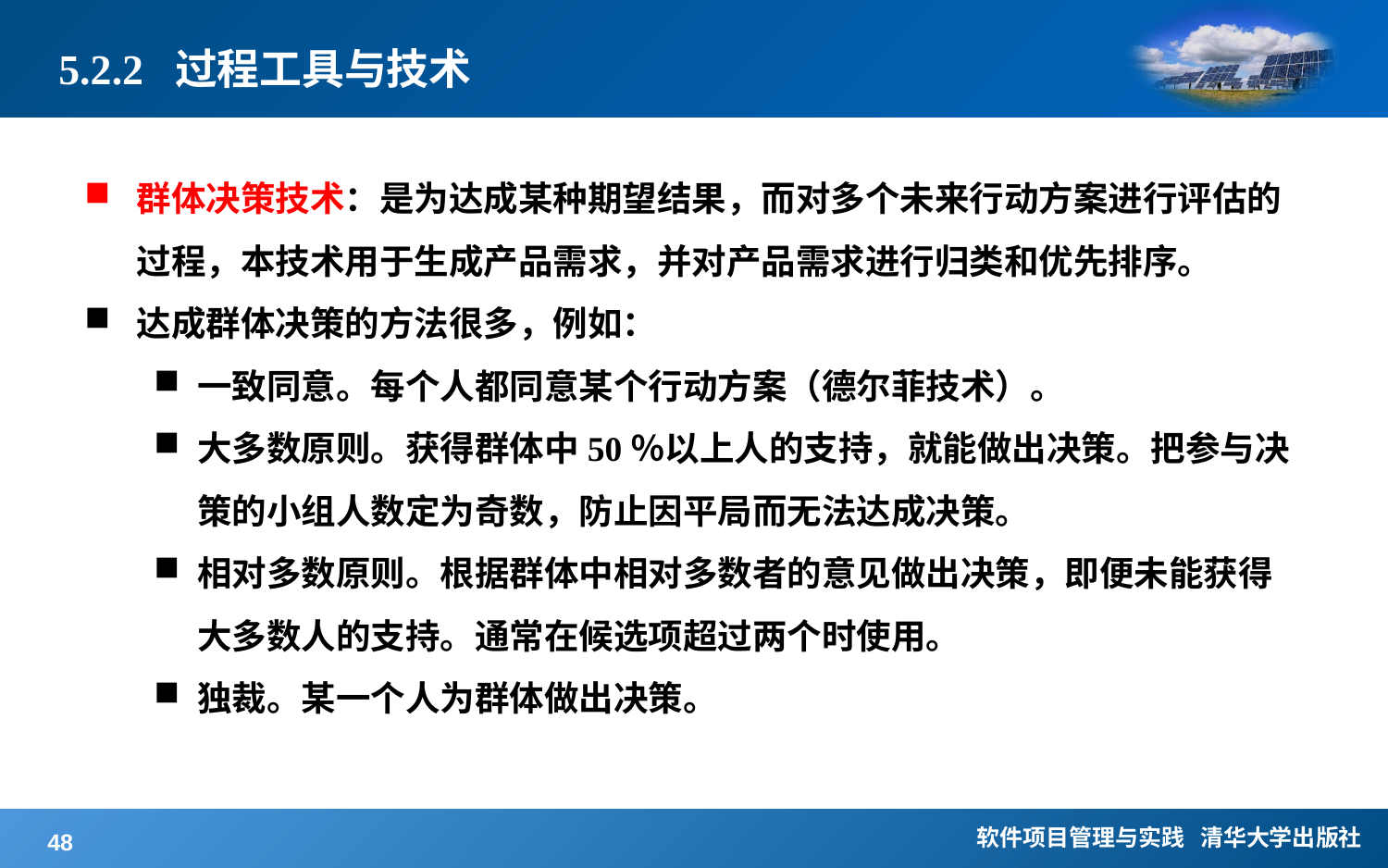

# 5.2.2  过程工具与技术
群体决策技术：是为达成某种期望结果，而对多个未来行动方案进行评估的过程，本技术用于生成产品需求，并对产品需求进行归类和优先排序。
达成群体决策的方法很多，例如：
一致同意。每个人都同意某个行动方案（德尔菲技术）。
大多数原则。获得群体中50％以上人的支持，就能做出决策。把参与决策的小组人数定为奇数，防止因平局而无法达成决策。
相对多数原则。根据群体中相对多数者的意见做出决策，即便未能获得大多数人的支持。通常在候选项超过两个时使用。
独裁。某一个人为群体做出决策。